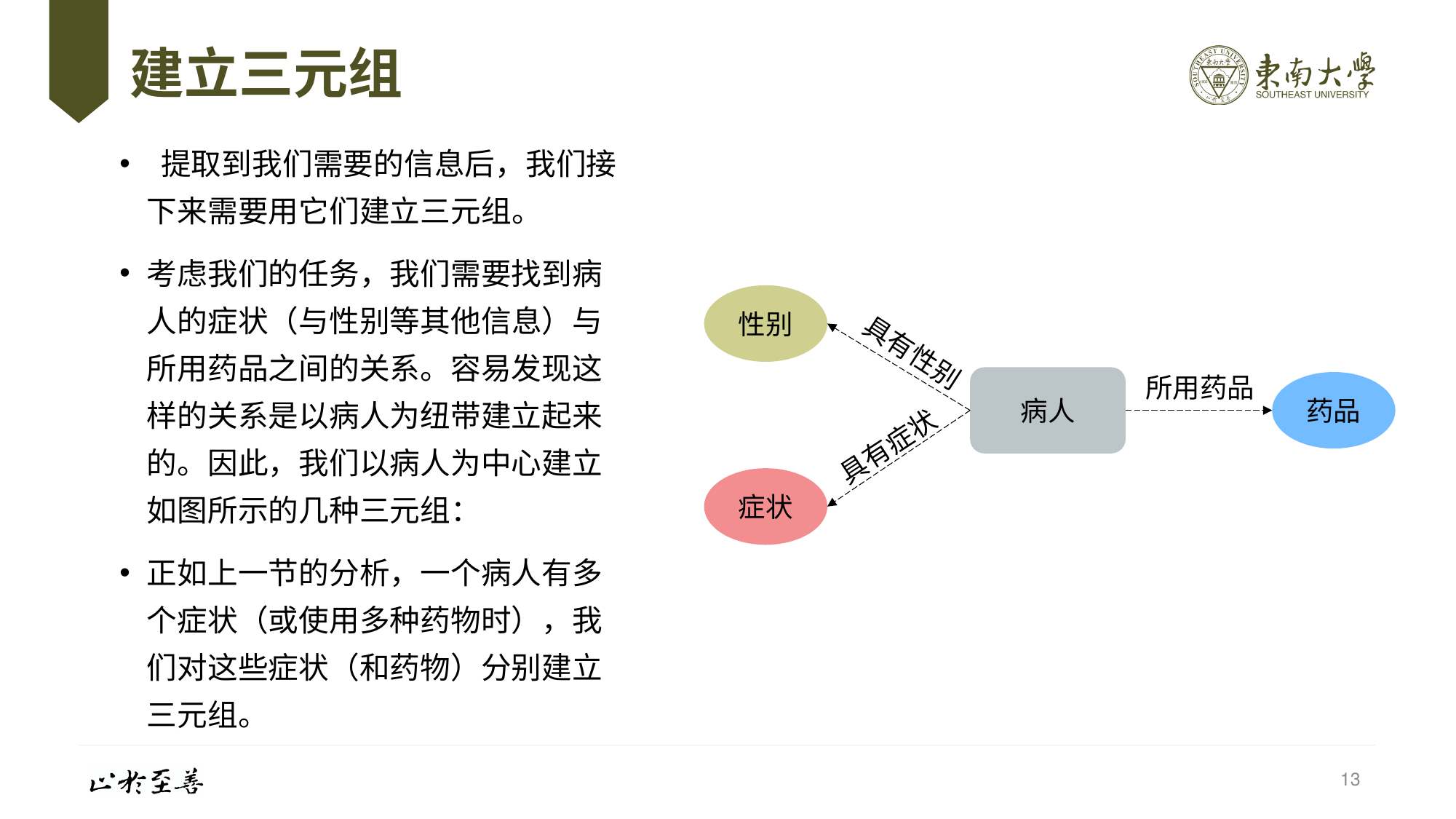

# 建立三元组
 提取到我们需要的信息后，我们接下来需要用它们建立三元组。
考虑我们的任务，我们需要找到病人的症状（与性别等其他信息）与所用药品之间的关系。容易发现这样的关系是以病人为纽带建立起来的。因此，我们以病人为中心建立如图所示的几种三元组：
正如上一节的分析，一个病人有多个症状（或使用多种药物时），我们对这些症状（和药物）分别建立三元组。
性别
具有性别
所用药品
病人
药品
具有症状
症状
13